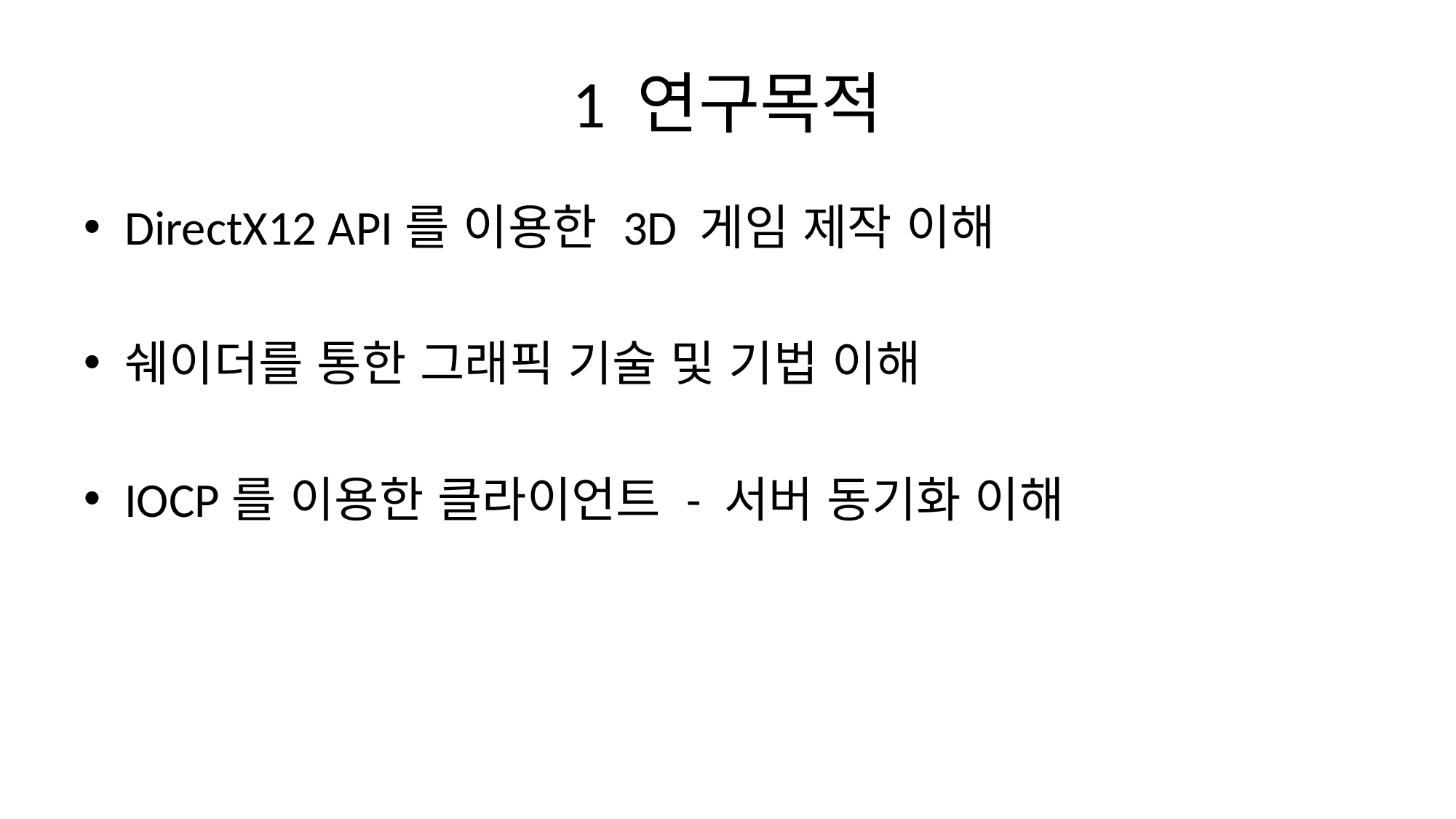

# 1 연구목적
DirectX12 API를 이용한 3D 게임 제작 이해

쉐이더를 통한 그래픽 기술 및 기법 이해

IOCP를 이용한 클라이언트 - 서버 동기화 이해